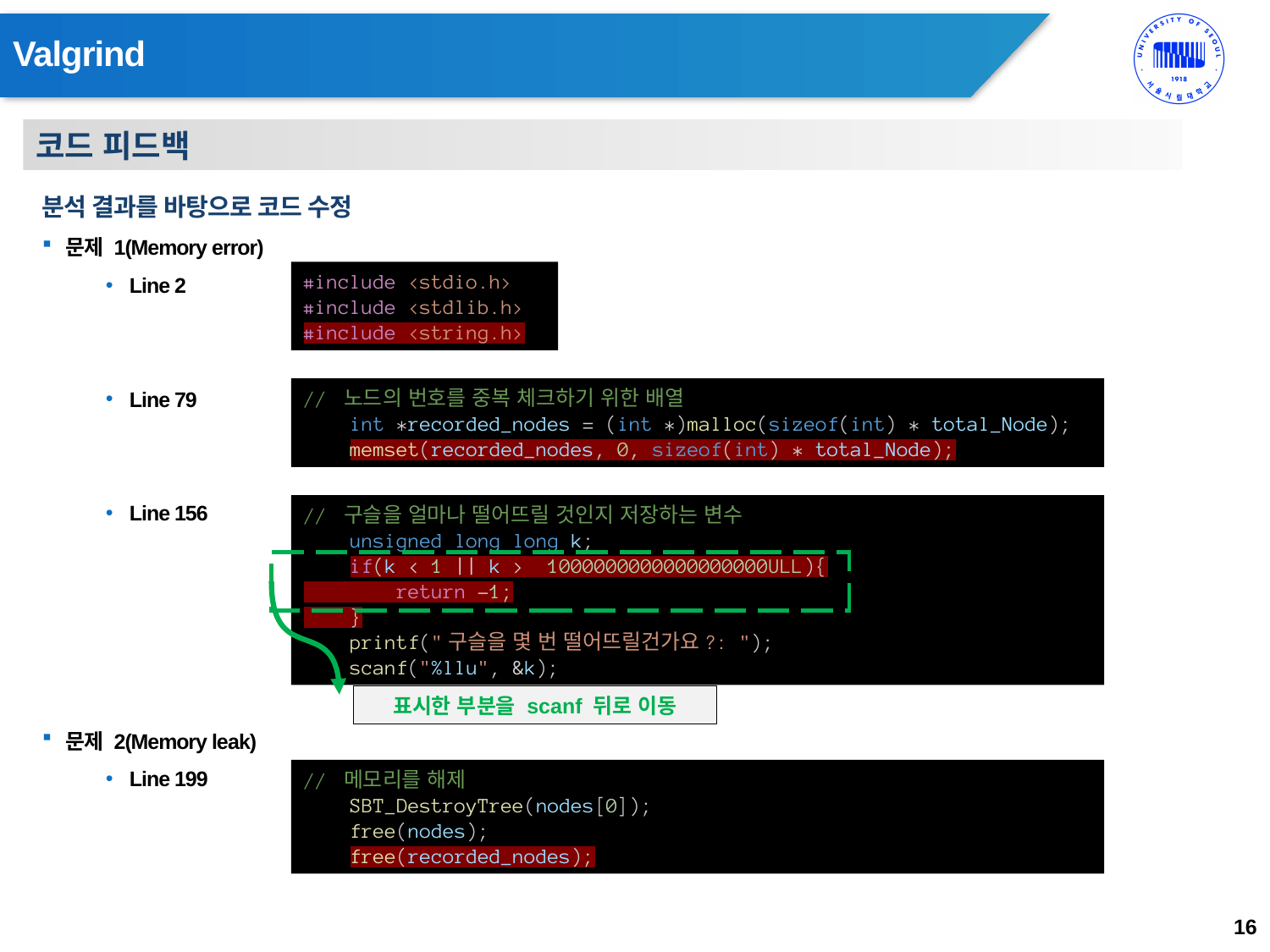

# Valgrind
코드 피드백
분석 결과를 바탕으로 코드 수정
문제 1(Memory error)
Line 2

Line 79

Line 156

문제 2(Memory leak)
Line 199

#include <stdio.h>
#include <stdlib.h>
#include <string.h>
// 노드의 번호를 중복 체크하기 위한 배열
    int *recorded_nodes = (int *)malloc(sizeof(int) * total_Node);
    memset(recorded_nodes, 0, sizeof(int) * total_Node);
// 구슬을 얼마나 떨어뜨릴 것인지 저장하는 변수
    unsigned long long k;
    if(k < 1 || k >  1000000000000000000ULL){
        return -1;
    }
    printf("구슬을 몇 번 떨어뜨릴건가요?: ");
    scanf("%llu", &k);

표시한 부분을 scanf 뒤로 이동
// 메모리를 해제
    SBT_DestroyTree(nodes[0]);
    free(nodes);
    free(recorded_nodes);
16